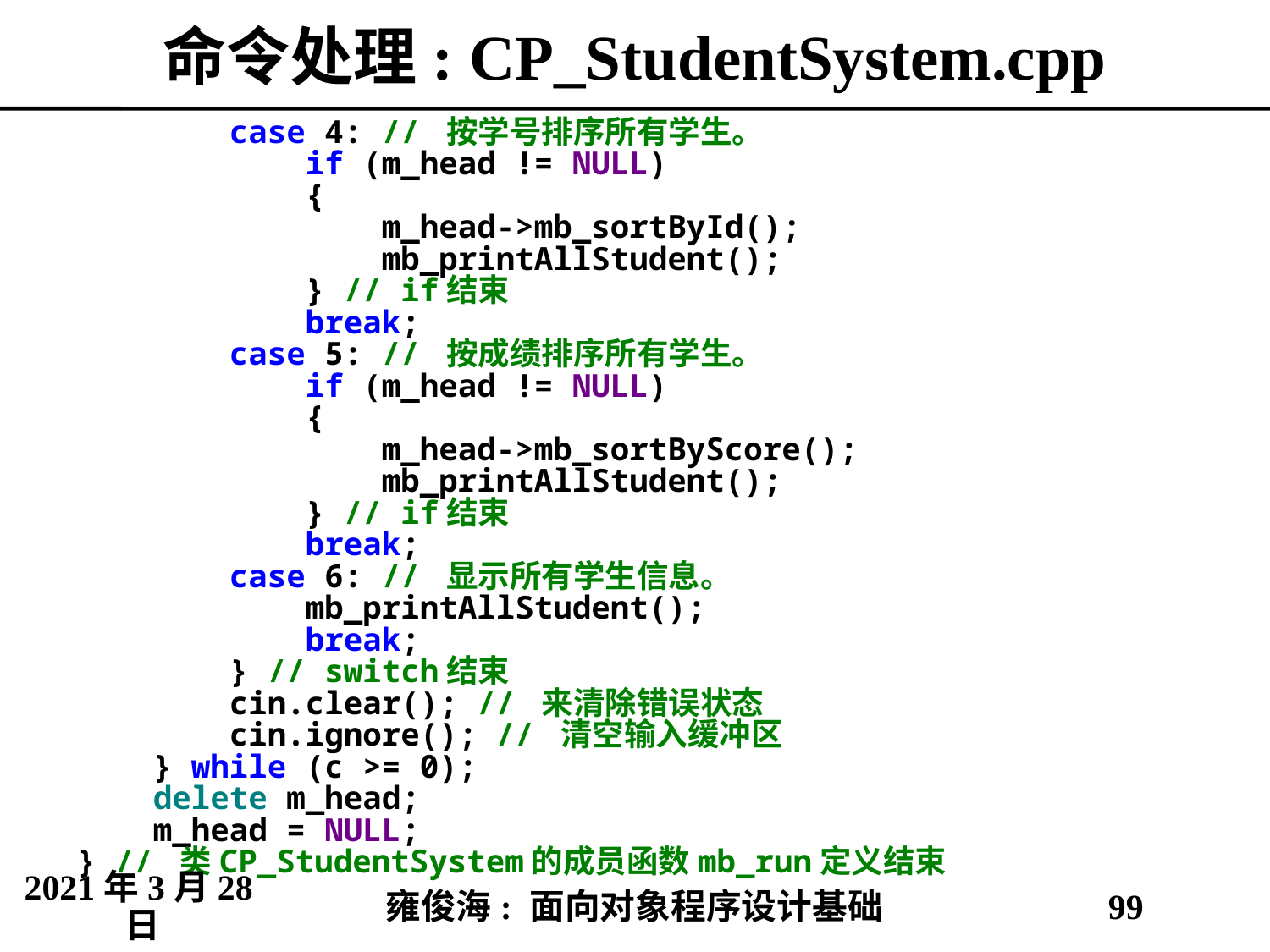

# 命令处理: CP_StudentSystem.cpp

        case 4: // 按学号排序所有学生。
            if (m_head != NULL)
            {
                m_head->mb_sortById();
                mb_printAllStudent();
            } // if结束
            break;
        case 5: // 按成绩排序所有学生。
            if (m_head != NULL)
            {
                m_head->mb_sortByScore();
                mb_printAllStudent();
            } // if结束
            break;
        case 6: // 显示所有学生信息。
            mb_printAllStudent();
            break;
        } // switch结束
        cin.clear(); // 来清除错误状态
        cin.ignore(); // 清空输入缓冲区
    } while (c >= 0);
    delete m_head;
    m_head = NULL;
} // 类CP_StudentSystem的成员函数mb_run定义结束
2021年3月28日
雍俊海: 面向对象程序设计基础
99